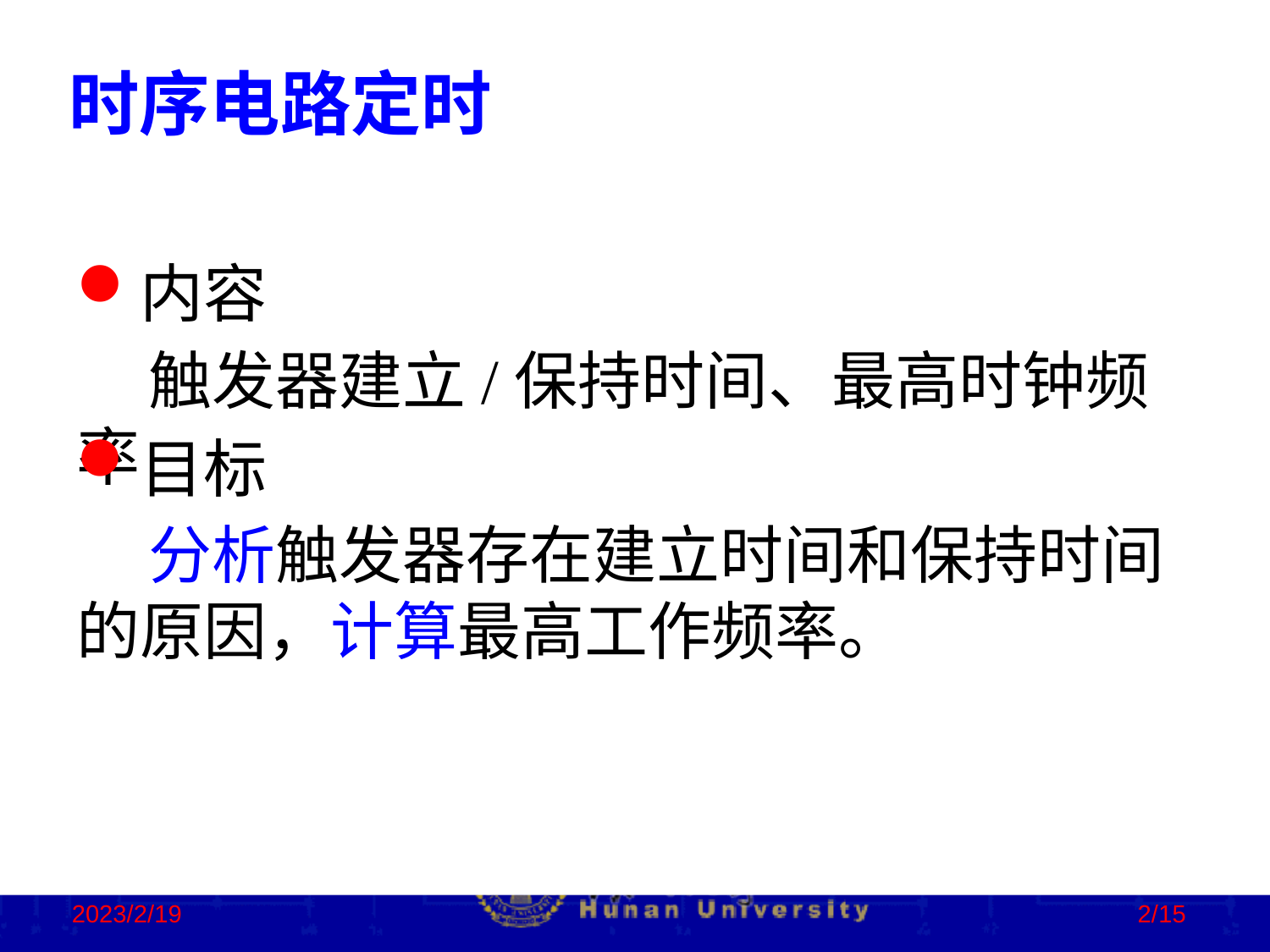

时序电路定时
内容
    触发器建立/保持时间、最高时钟频率
目标
    分析触发器存在建立时间和保持时间的原因，计算最高工作频率。
2023/2/19
2/15